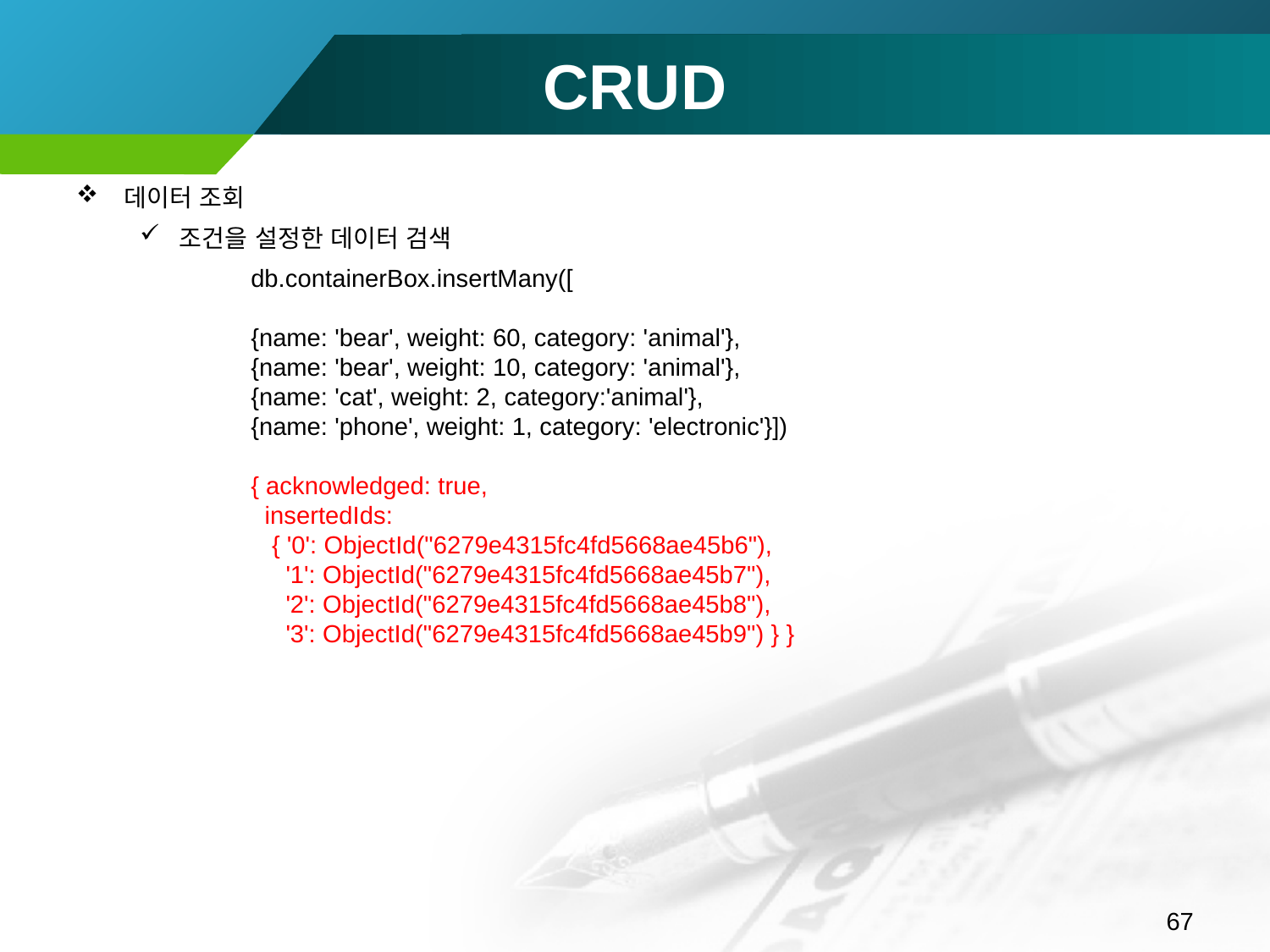

# CRUD
데이터 조회
조건을 설정한 데이터 검색
db.containerBox.insertMany([

{name: 'bear', weight: 60, category: 'animal'},
{name: 'bear', weight: 10, category: 'animal'},
{name: 'cat', weight: 2, category:'animal'},
{name: 'phone', weight: 1, category: 'electronic'}])

{ acknowledged: true,
  insertedIds:
   { '0': ObjectId("6279e4315fc4fd5668ae45b6"),
     '1': ObjectId("6279e4315fc4fd5668ae45b7"),
     '2': ObjectId("6279e4315fc4fd5668ae45b8"),
     '3': ObjectId("6279e4315fc4fd5668ae45b9") } }

67